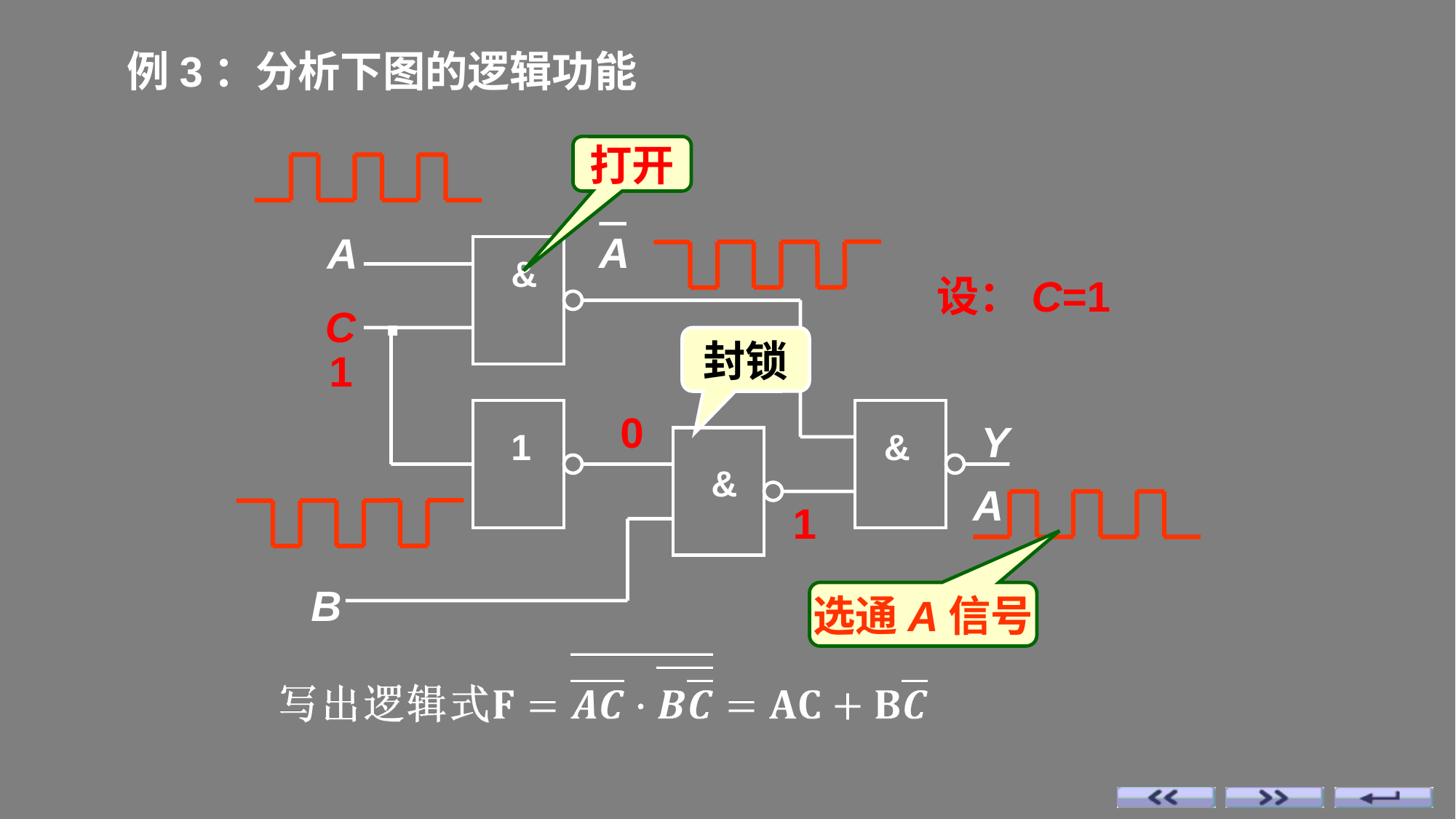

例3：分析下图的逻辑功能
打开

A

A

&

.
设：C=1

C

封锁
1

0

Y
1
&

&

A

1

B
选通A信号